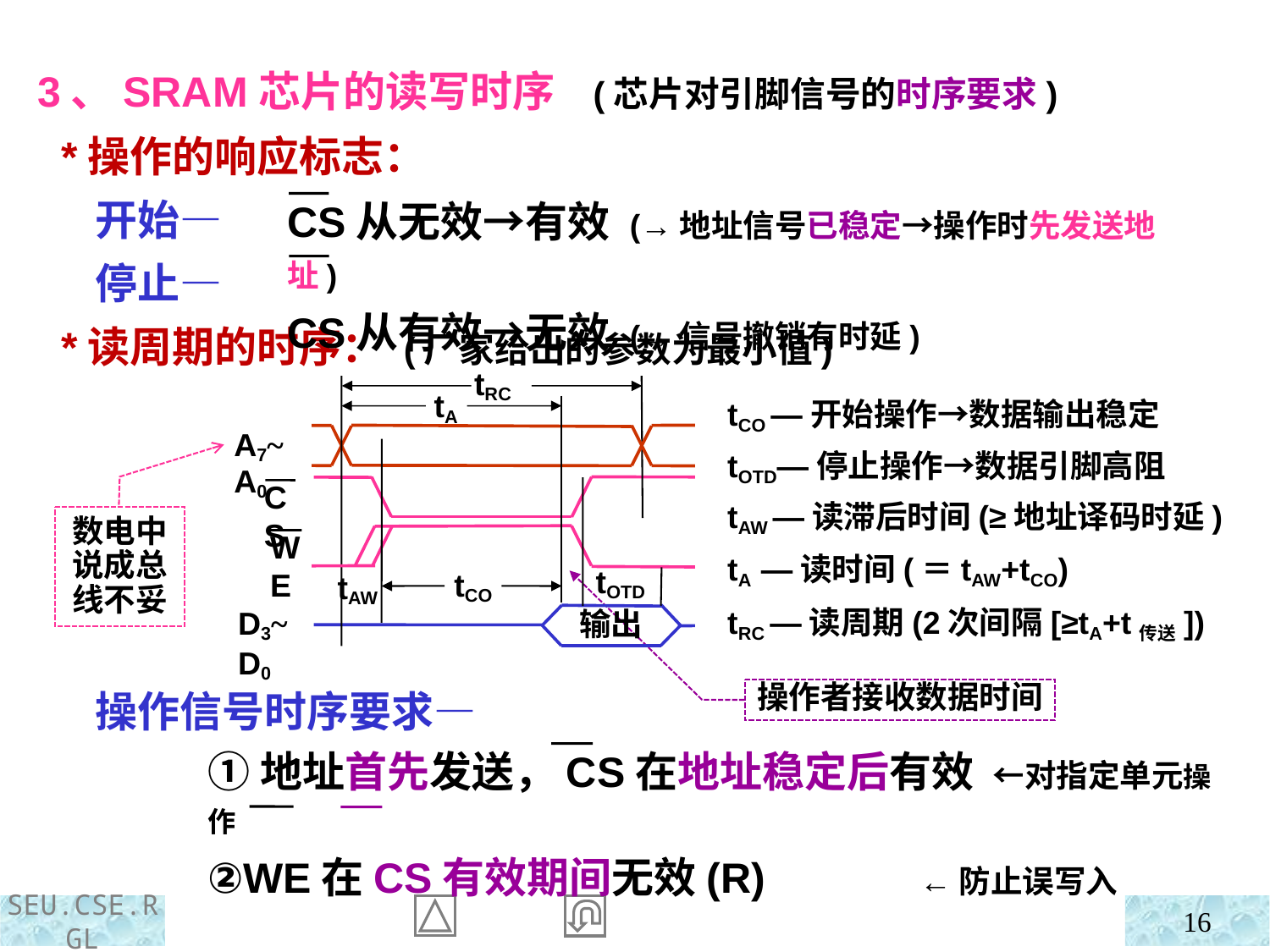

3、SRAM芯片的读写时序   (芯片对引脚信号的时序要求)
  *操作的响应标志：
     开始—
     停止—
  *读周期的时序： (厂家给出的参数为最小值)
CS从无效→有效 (→地址信号已稳定→操作时先发送地址)
CS从有效→无效 (→信号撤销有时延)

tRC

tA

A7~A0

CS

WE

tCO
tOTD

tAW

D3~D0

输出

tCO —开始操作→数据输出稳定
tOTD—停止操作→数据引脚高阻
tAW —读滞后时间(≥地址译码时延)
tA  —读时间(＝tAW+tCO)
tRC —读周期(2次间隔[≥tA+t传送])

数电中说成总线不妥
     操作信号时序要求—
操作者接收数据时间
①地址首先发送，CS在地址稳定后有效  ←对指定单元操作
②WE在CS有效期间无效(R)             ←防止误写入

16